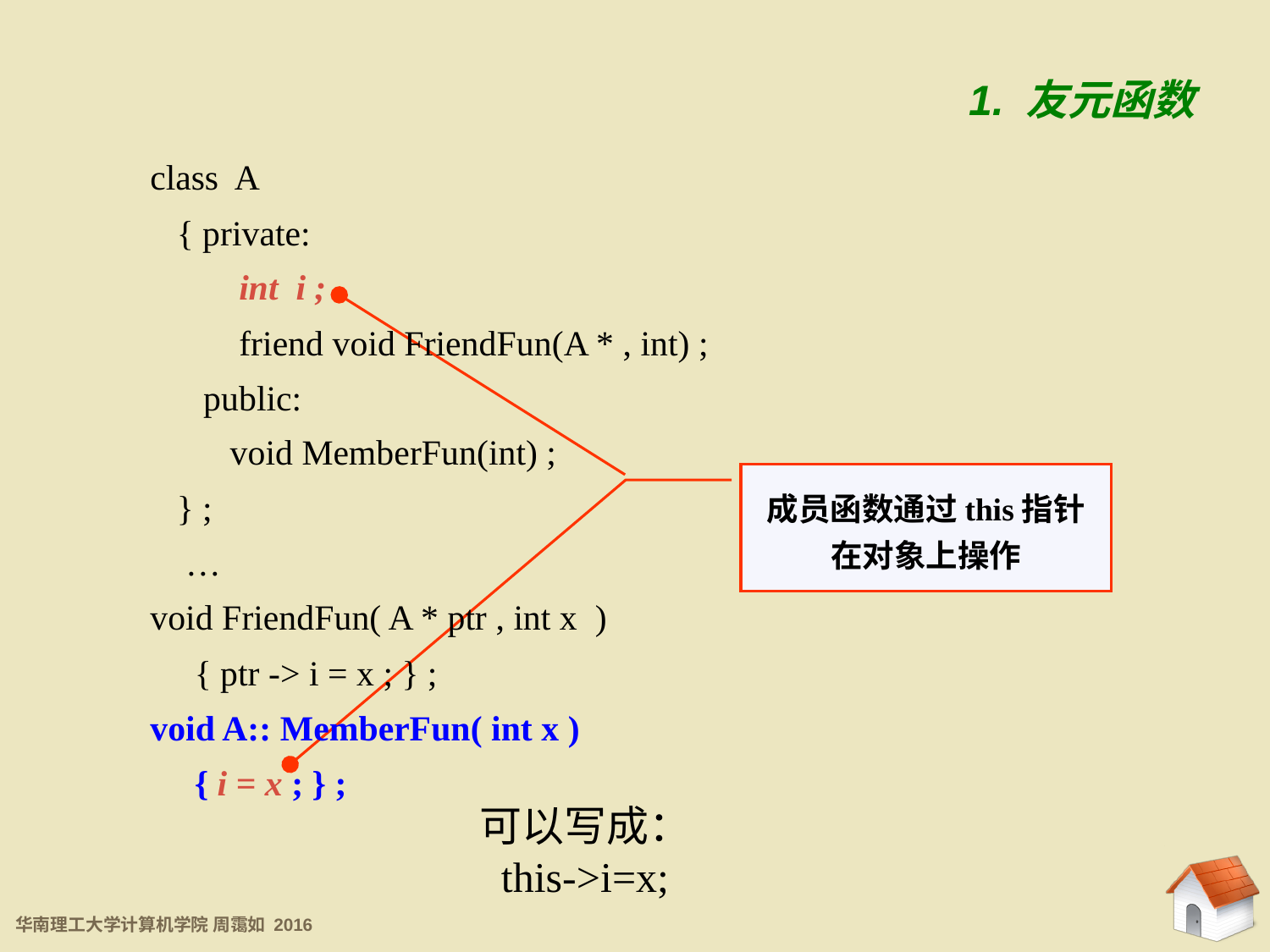

6.3.3  友元
1. 友元函数
class  A
   { private:
          int  i ;
          friend void FriendFun(A * , int) ;
      public:
         void MemberFun(int) ;
   } ;
    …
void FriendFun( A * ptr , int x  )
     { ptr -> i = x ; } ;
void A:: MemberFun( int x )
     { i = x ; } ;

成员函数通过this指针
在对象上操作
可以写成：
this->i=x;